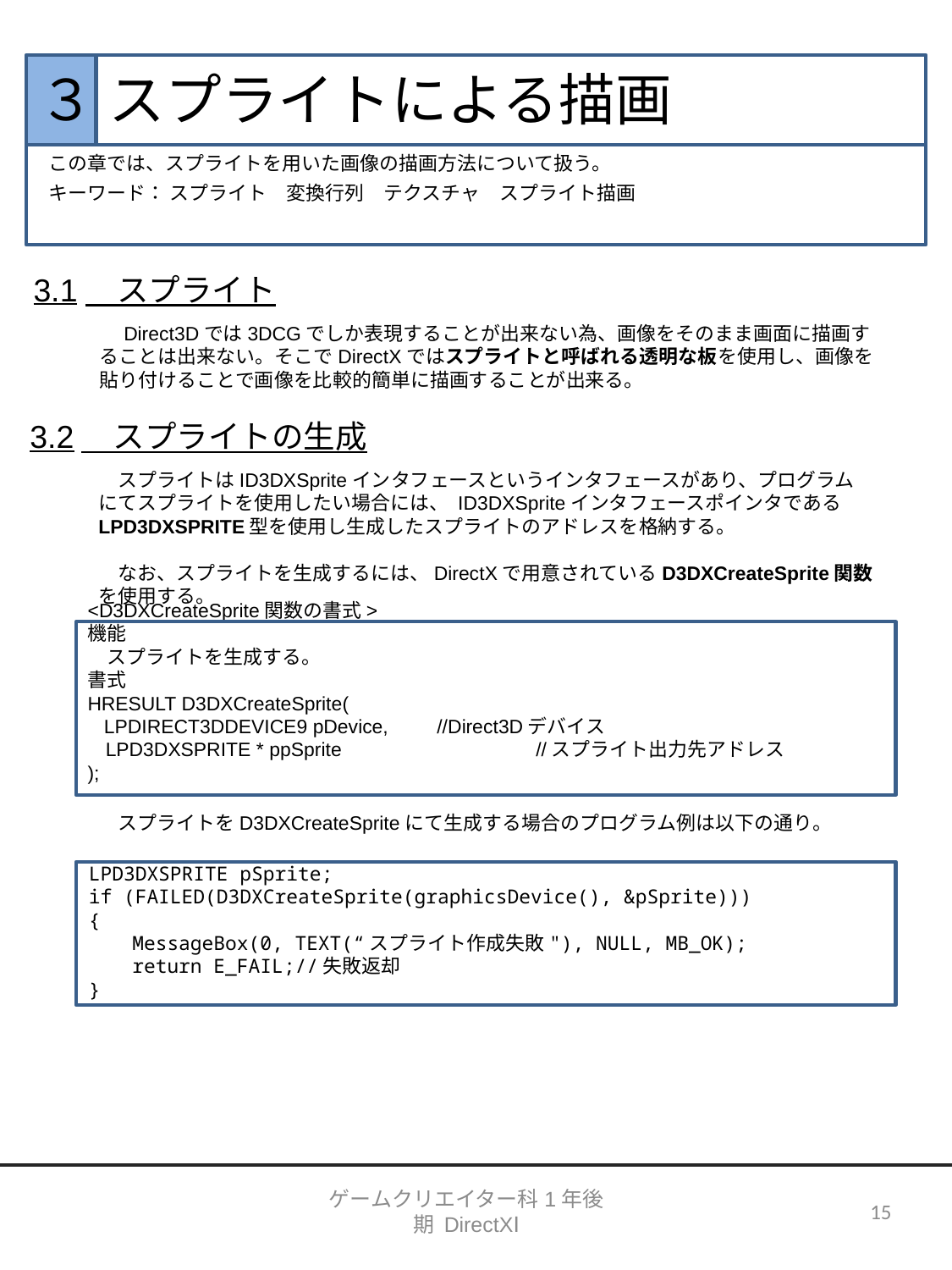

３
# スプライトによる描画

この章では、スプライトを用いた画像の描画方法について扱う。
キーワード： スプライト　変換行列　テクスチャ　スプライト描画
3.1　スプライト
　Direct3Dでは3DCGでしか表現することが出来ない為、画像をそのまま画面に描画することは出来ない。そこでDirectXではスプライトと呼ばれる透明な板を使用し、画像を貼り付けることで画像を比較的簡単に描画することが出来る。
3.2　スプライトの生成
　スプライトはID3DXSpriteインタフェースというインタフェースがあり、プログラムにてスプライトを使用したい場合には、 ID3DXSpriteインタフェースポインタであるLPD3DXSPRITE型を使用し生成したスプライトのアドレスを格納する。

　なお、スプライトを生成するには、DirectXで用意されているD3DXCreateSprite関数を使用する。
<D3DXCreateSprite関数の書式>
機能
　スプライトを生成する。
書式
HRESULT D3DXCreateSprite(
   LPDIRECT3DDEVICE9 pDevice,　　//Direct3Dデバイス
   LPD3DXSPRITE * ppSprite	　　　 //スプライト出力先アドレス
);

　スプライトをD3DXCreateSpriteにて生成する場合のプログラム例は以下の通り。
LPD3DXSPRITE pSprite;
if (FAILED(D3DXCreateSprite(graphicsDevice(), &pSprite)))
{
　　MessageBox(0, TEXT(“スプライト作成失敗"), NULL, MB_OK);
　　return E_FAIL;//失敗返却
}

ゲームクリエイター科1年後期 DirectXⅠ
15